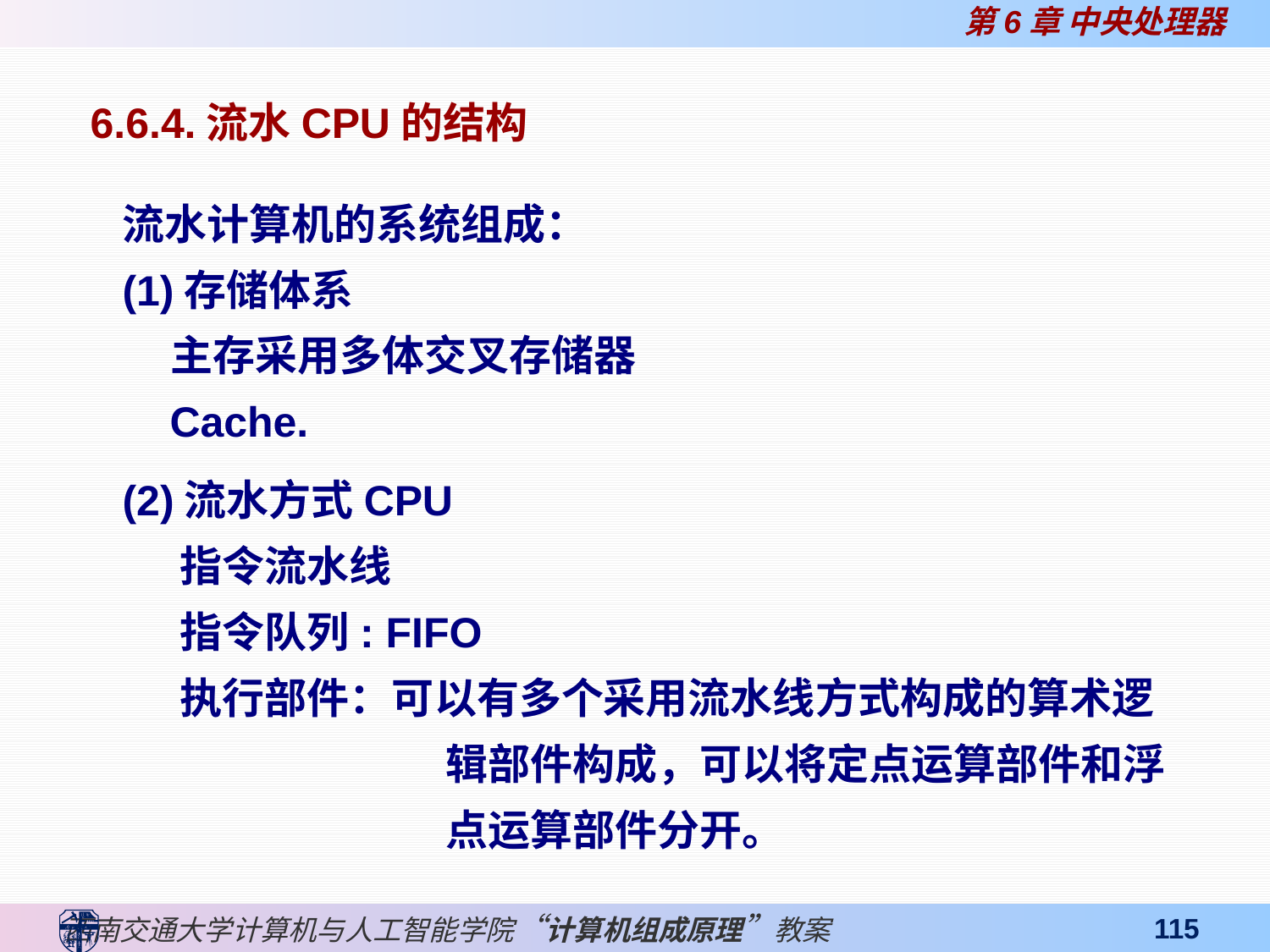

6.6.4.流水CPU的结构
流水计算机的系统组成：
(1)存储体系
    主存采用多体交叉存储器
    Cache.
(2)流水方式CPU
     指令流水线
     指令队列: FIFO
     执行部件：可以有多个采用流水线方式构成的算术逻辑部件构成，可以将定点运算部件和浮点运算部件分开。